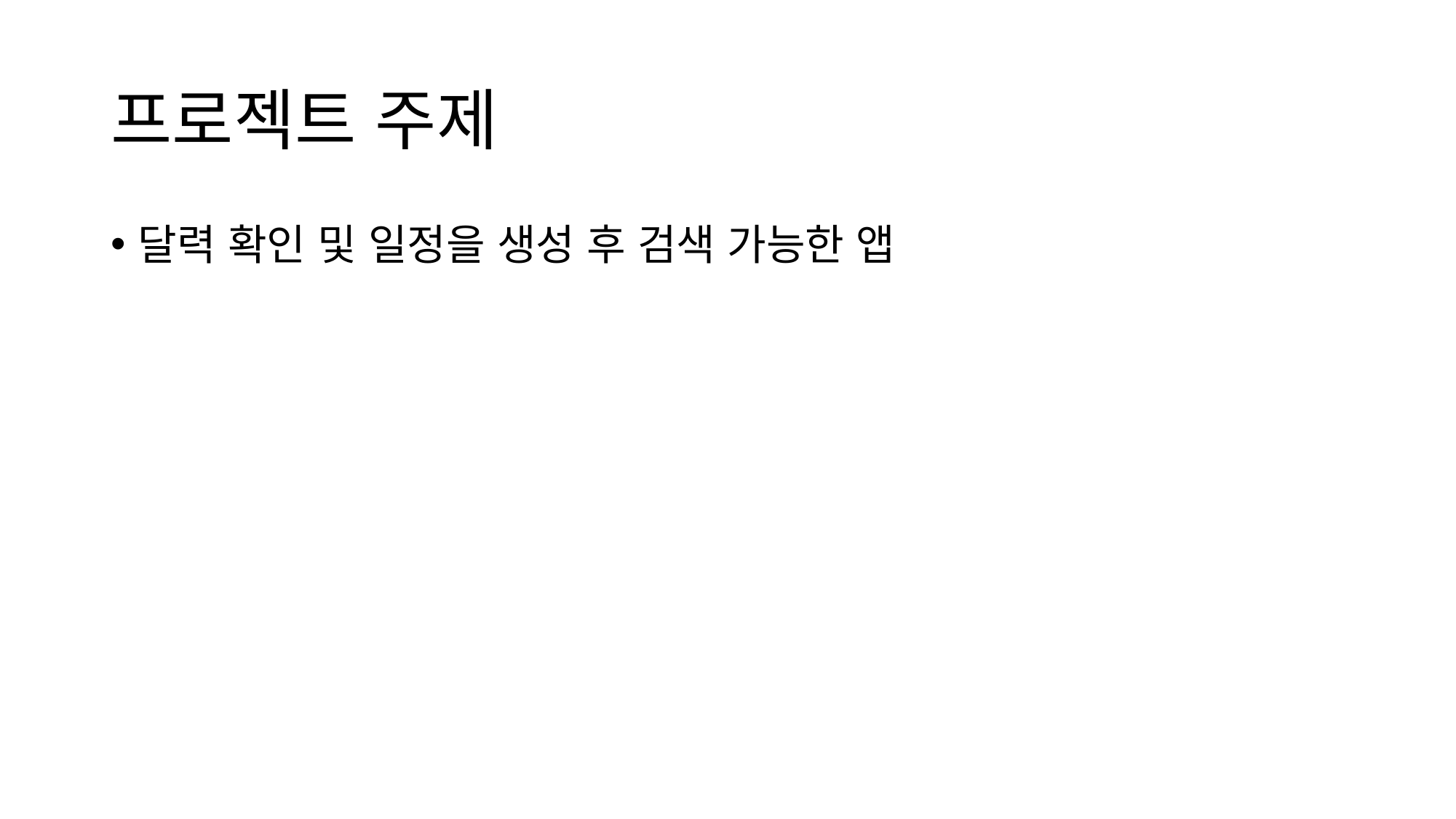

# 프로젝트 주제
달력 확인 및 일정을 생성 후 검색 가능한 앱